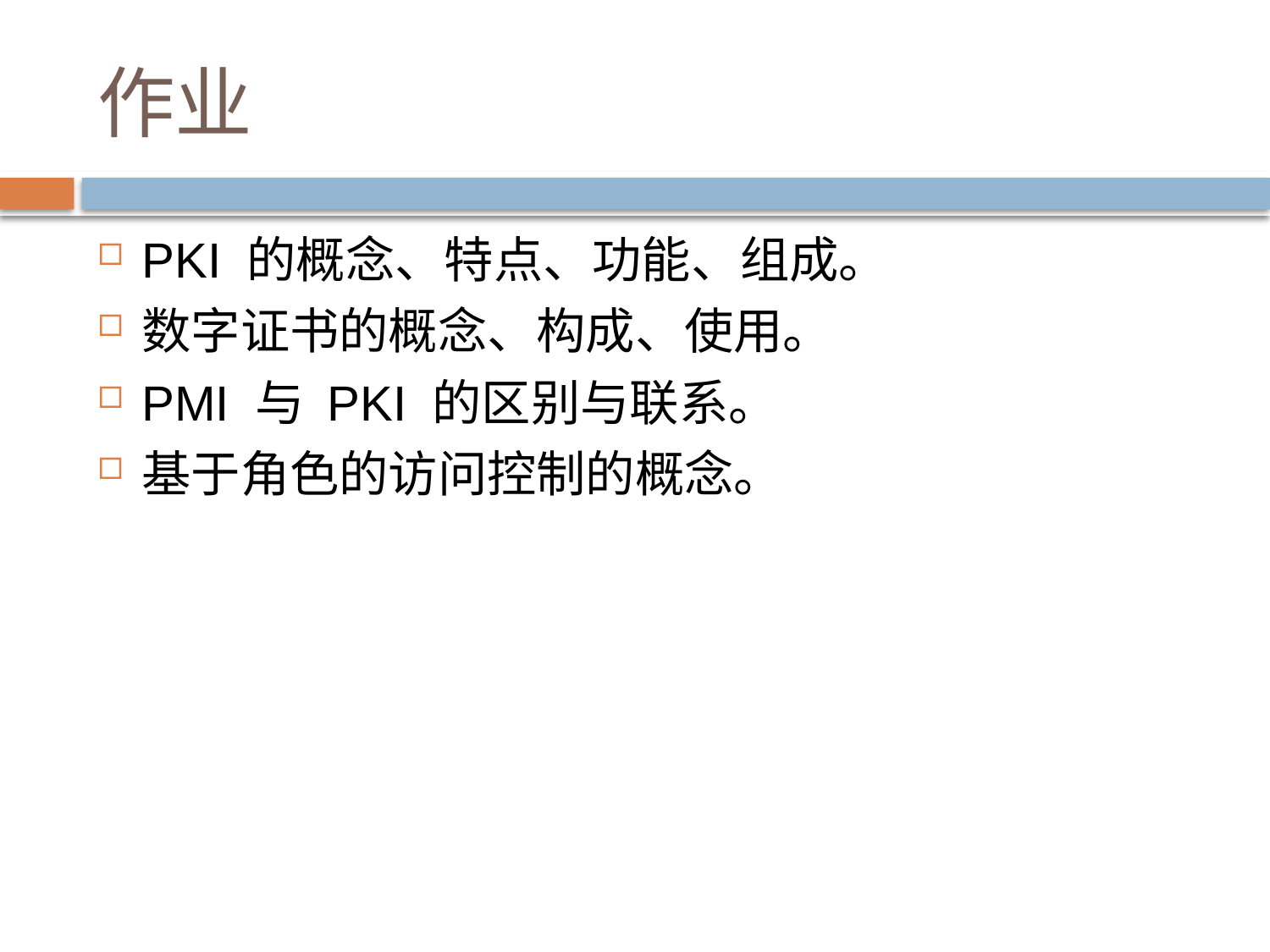

# 作业
PKI 的概念、特点、功能、组成。
数字证书的概念、构成、使用。
PMI 与 PKI 的区别与联系。
基于角色的访问控制的概念。